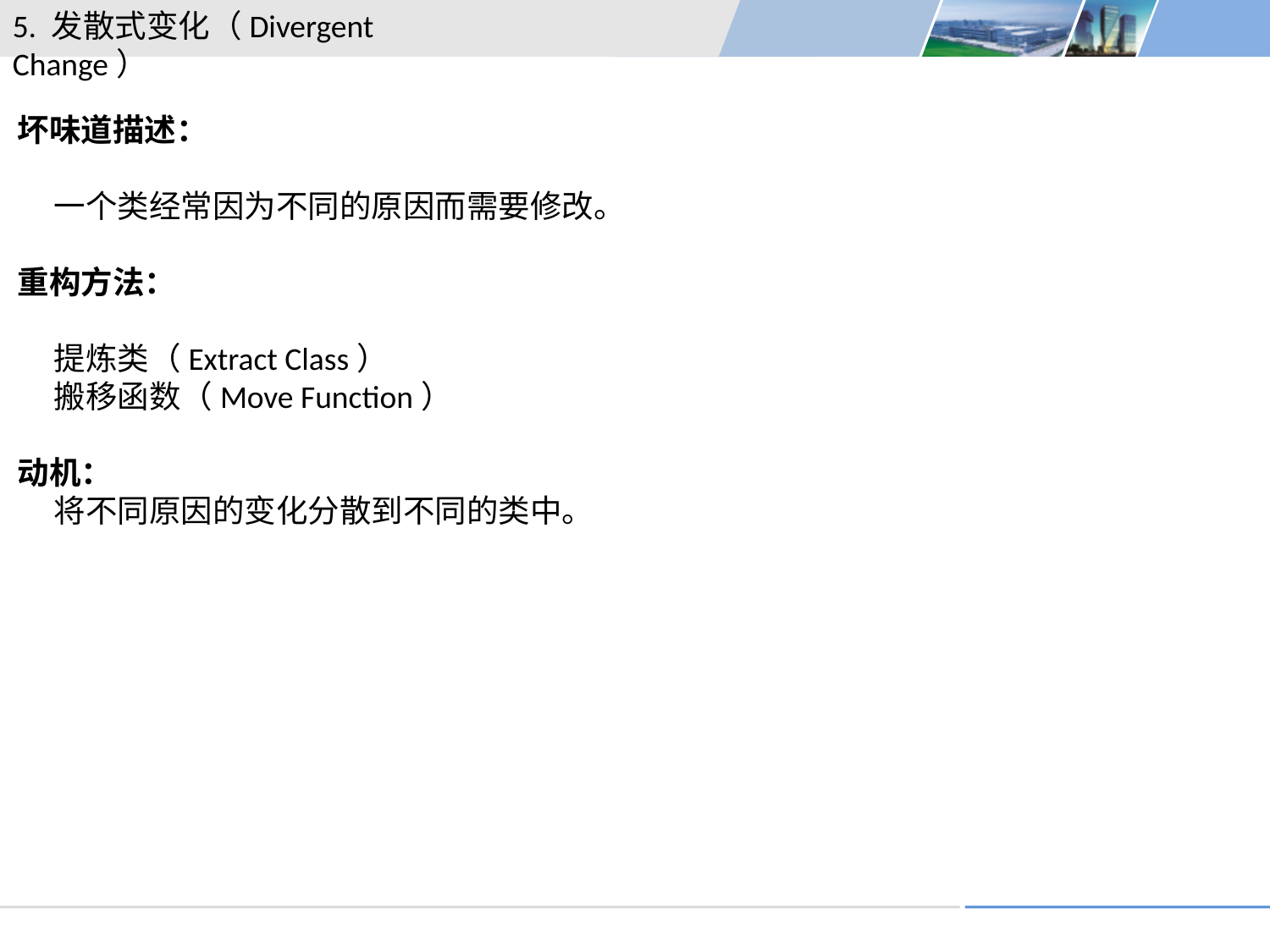

5. 发散式变化（Divergent Change）
坏味道描述：

    一个类经常因为不同的原因而需要修改。

重构方法：

    提炼类（Extract Class）
    搬移函数（Move Function）

动机：
    将不同原因的变化分散到不同的类中。